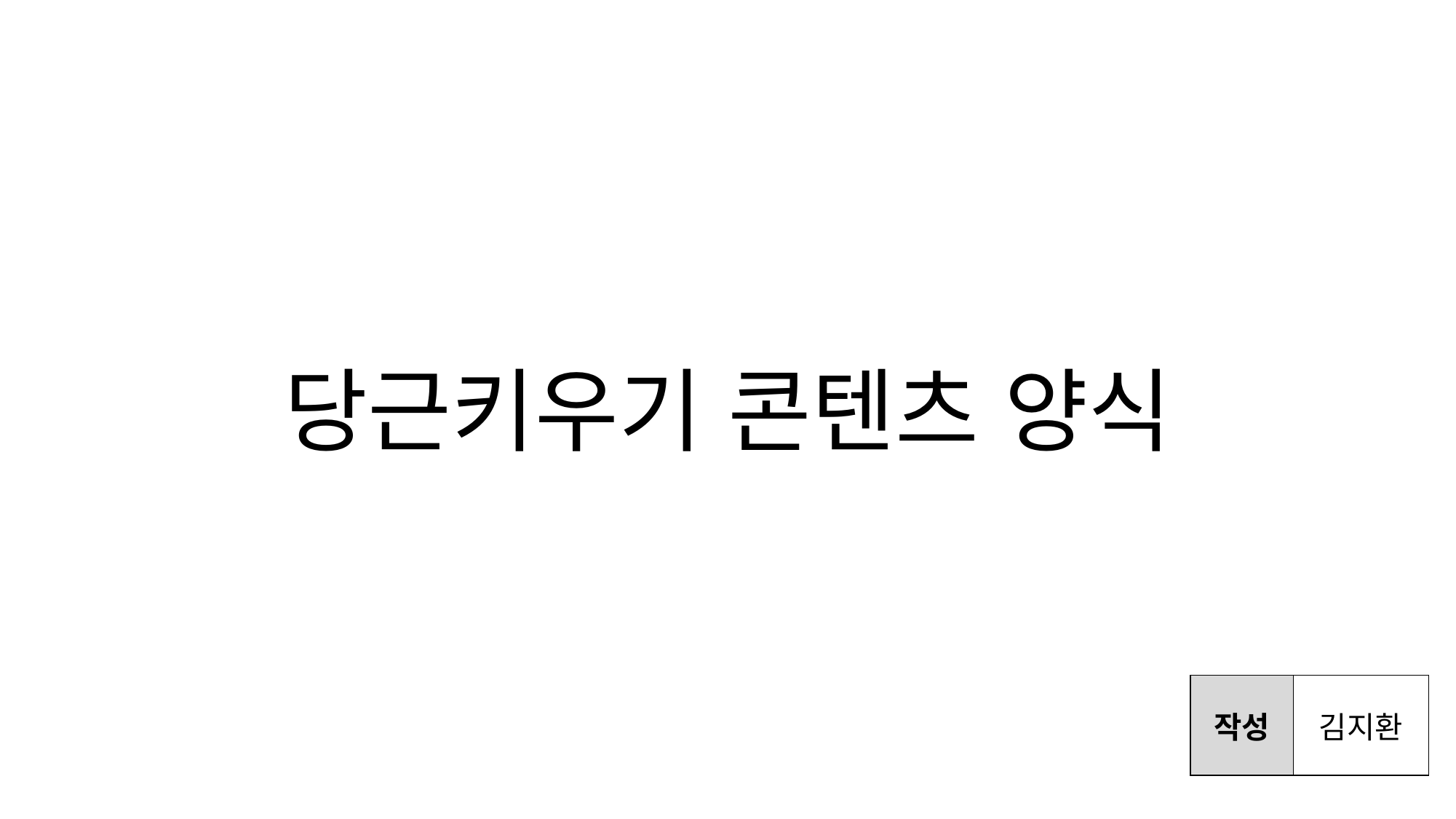

# 당근키우기 콘텐츠 양식
| 작성 | 김지환 |
| --- | --- |